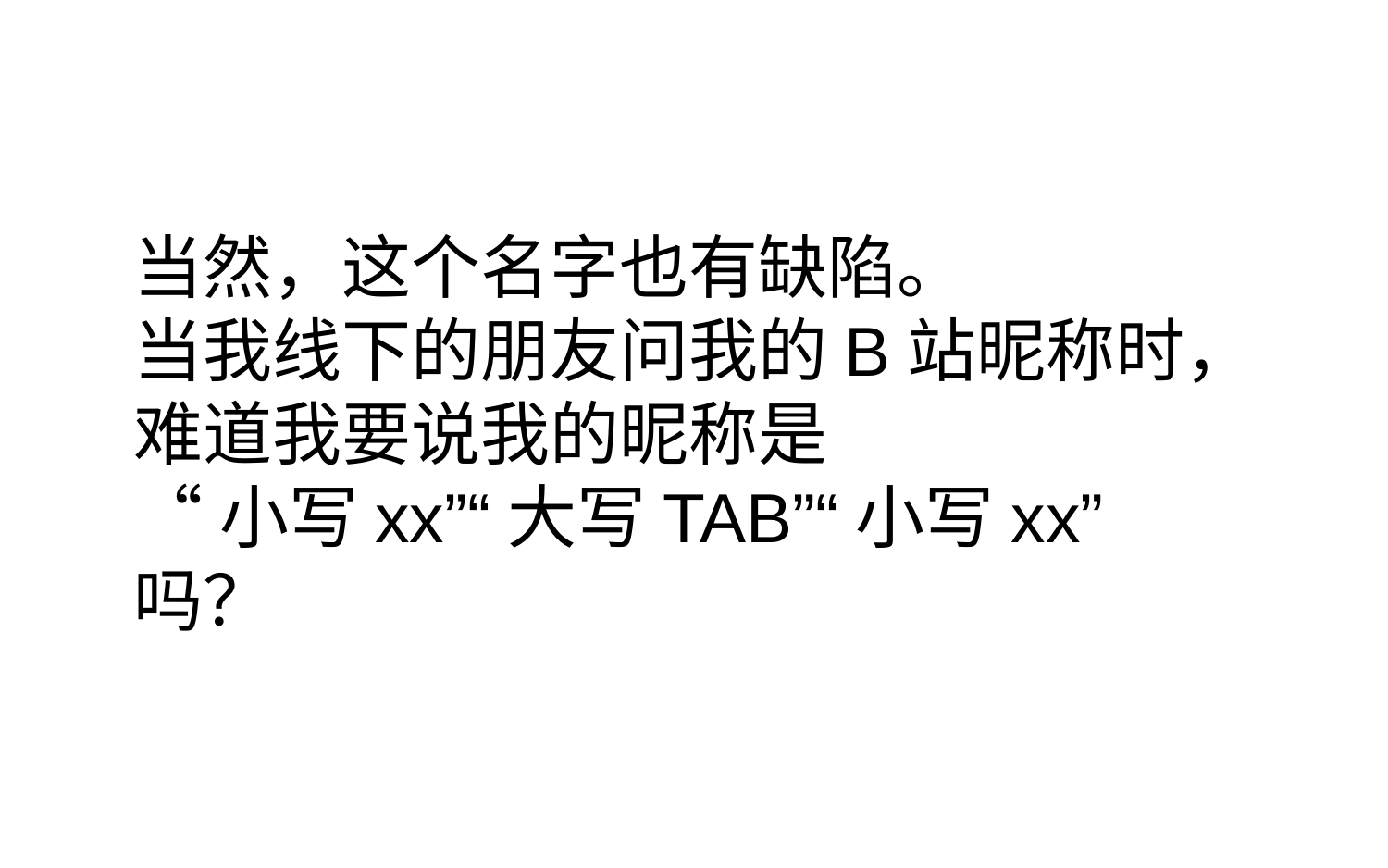

当然，这个名字也有缺陷。
当我线下的朋友问我的B站昵称时，
难道我要说我的昵称是
“小写xx”“大写TAB”“小写xx”
吗？